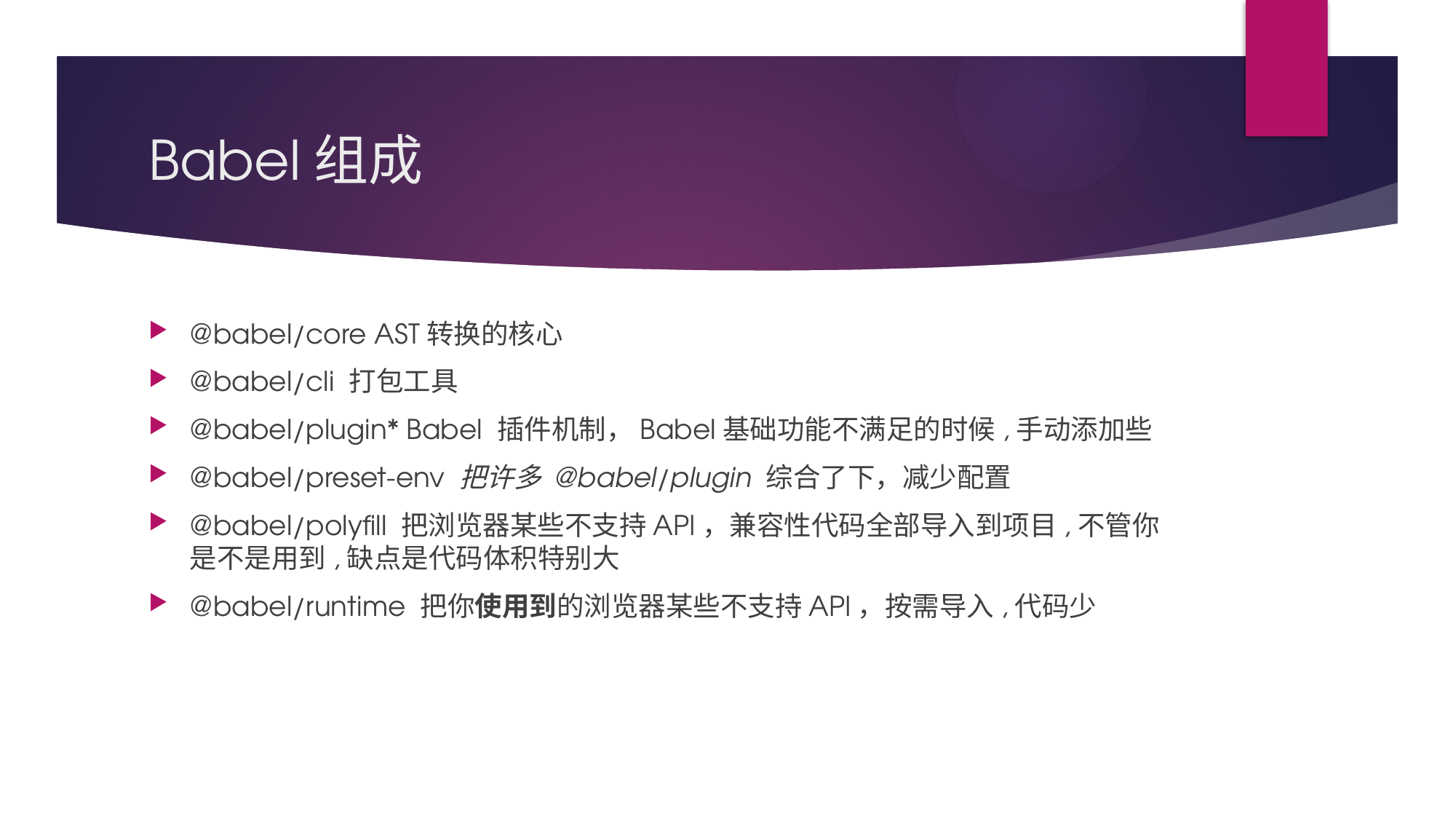

# Babel组成
@babel/core AST转换的核心
@babel/cli 打包工具
@babel/plugin* Babel 插件机制，Babel基础功能不满足的时候,手动添加些
@babel/preset-env 把许多 @babel/plugin 综合了下，减少配置
@babel/polyfill 把浏览器某些不支持API，兼容性代码全部导入到项目,不管你是不是用到,缺点是代码体积特别大
@babel/runtime 把你使用到的浏览器某些不支持API，按需导入,代码少